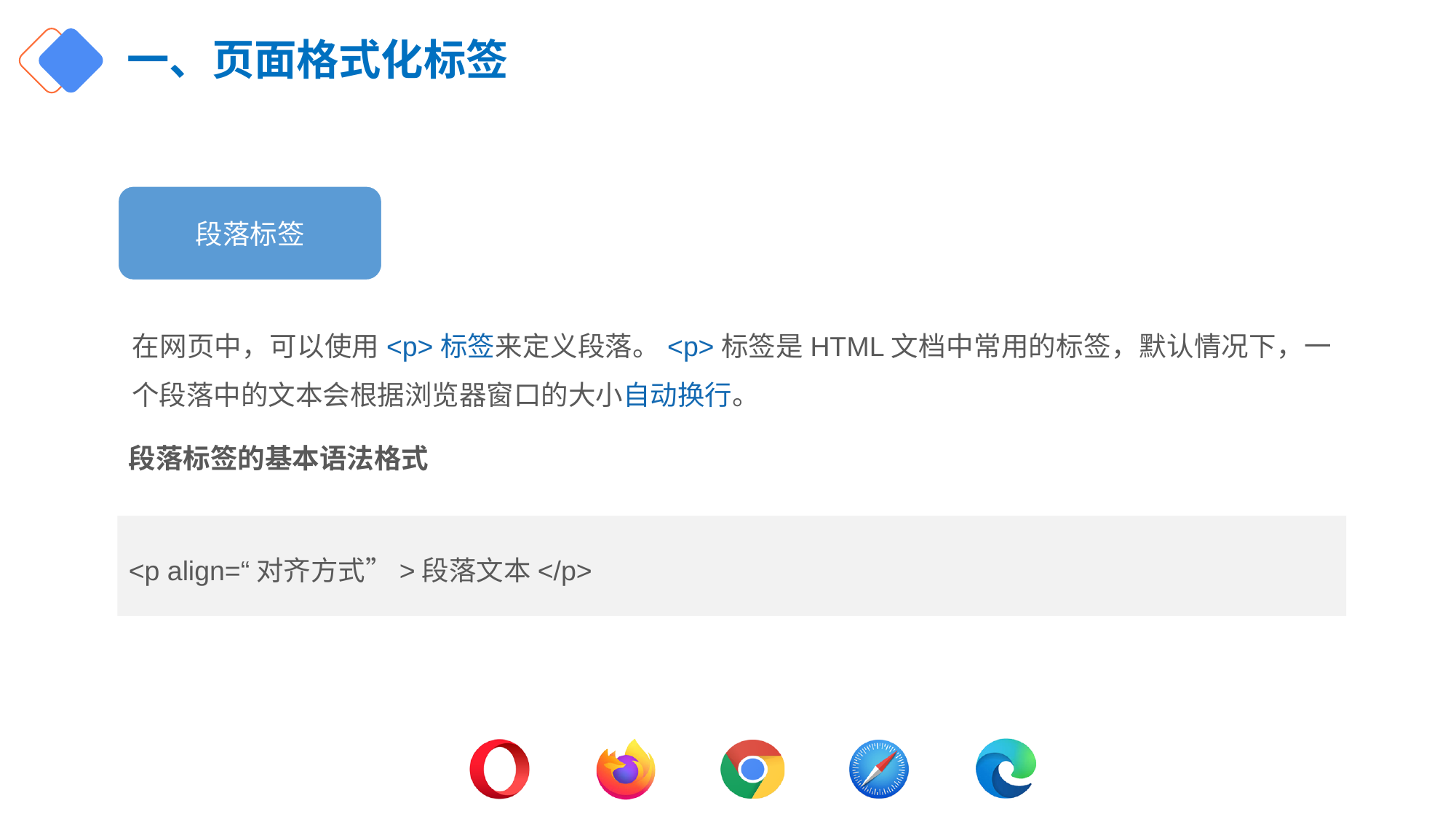

# 一、页面格式化标签
段落标签
在网页中，可以使用<p>标签来定义段落。<p>标签是HTML文档中常用的标签，默认情况下，一个段落中的文本会根据浏览器窗口的大小自动换行。
段落标签的基本语法格式

<p align=“对齐方式”>段落文本</p>